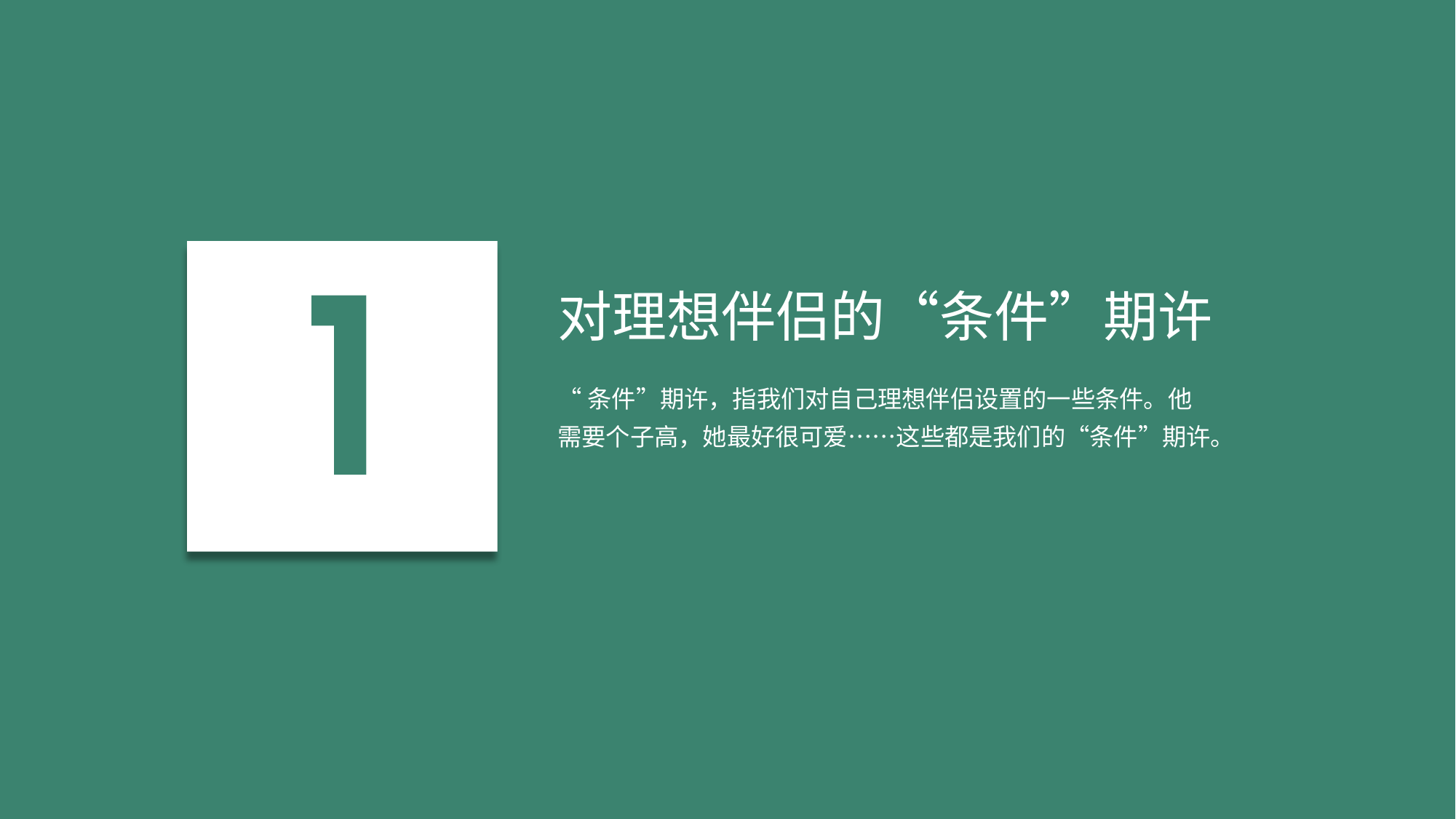

1
对理想伴侣的“条件”期许
“条件”期许，指我们对自己理想伴侣设置的一些条件。他需要个子高，她最好很可爱……这些都是我们的“条件”期许。